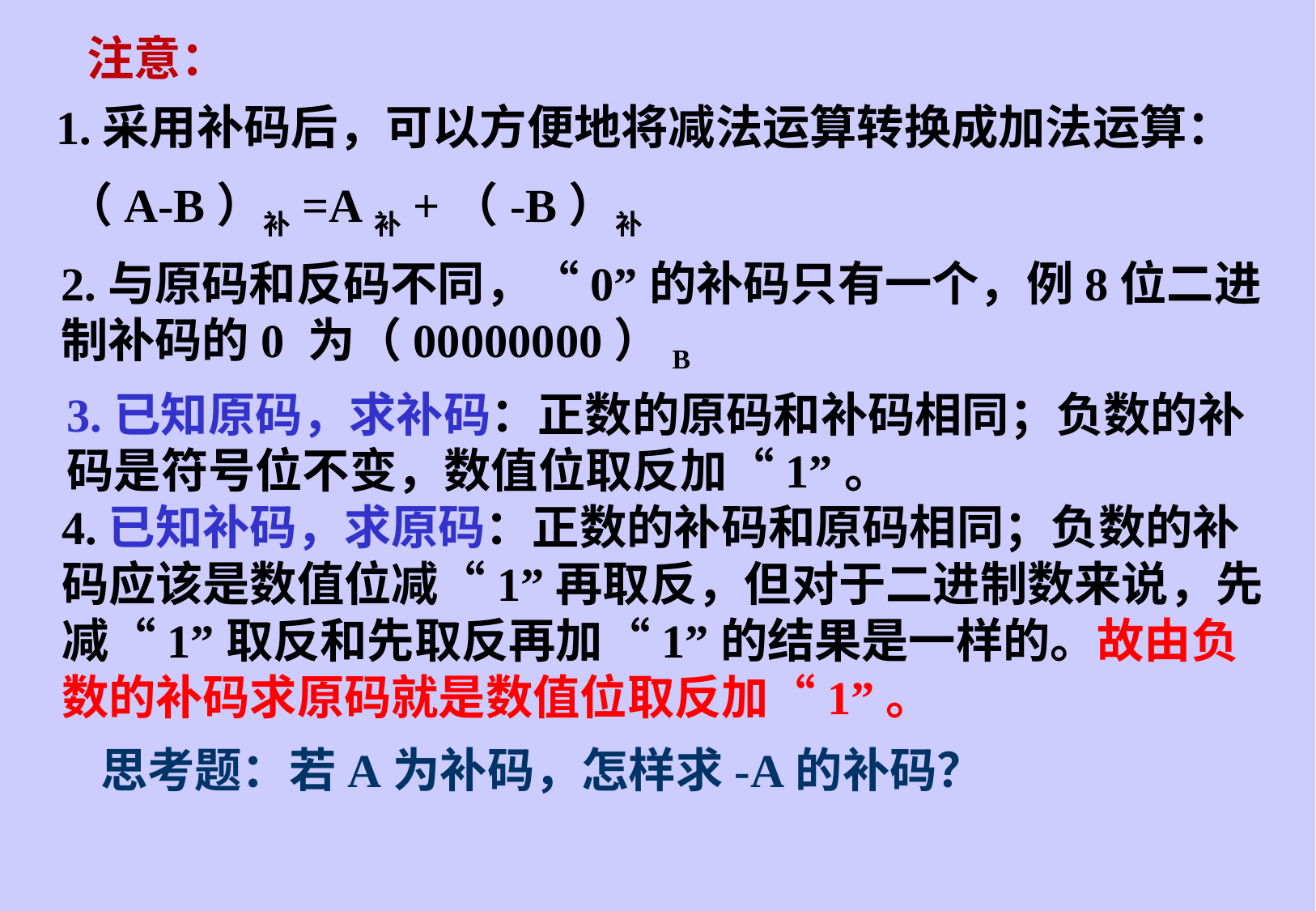

# 注意：
1.采用补码后，可以方便地将减法运算转换成加法运算：
（A-B）补=A补+（-B）补
2.与原码和反码不同，“0”的补码只有一个，例8位二进制补码的0 为（00000000）B
3.已知原码，求补码：正数的原码和补码相同；负数的补码是符号位不变，数值位取反加“1”。
4.已知补码，求原码：正数的补码和原码相同；负数的补码应该是数值位减“1”再取反，但对于二进制数来说，先减“1”取反和先取反再加“1”的结果是一样的。故由负数的补码求原码就是数值位取反加“1”。
思考题：若A为补码，怎样求-A的补码？